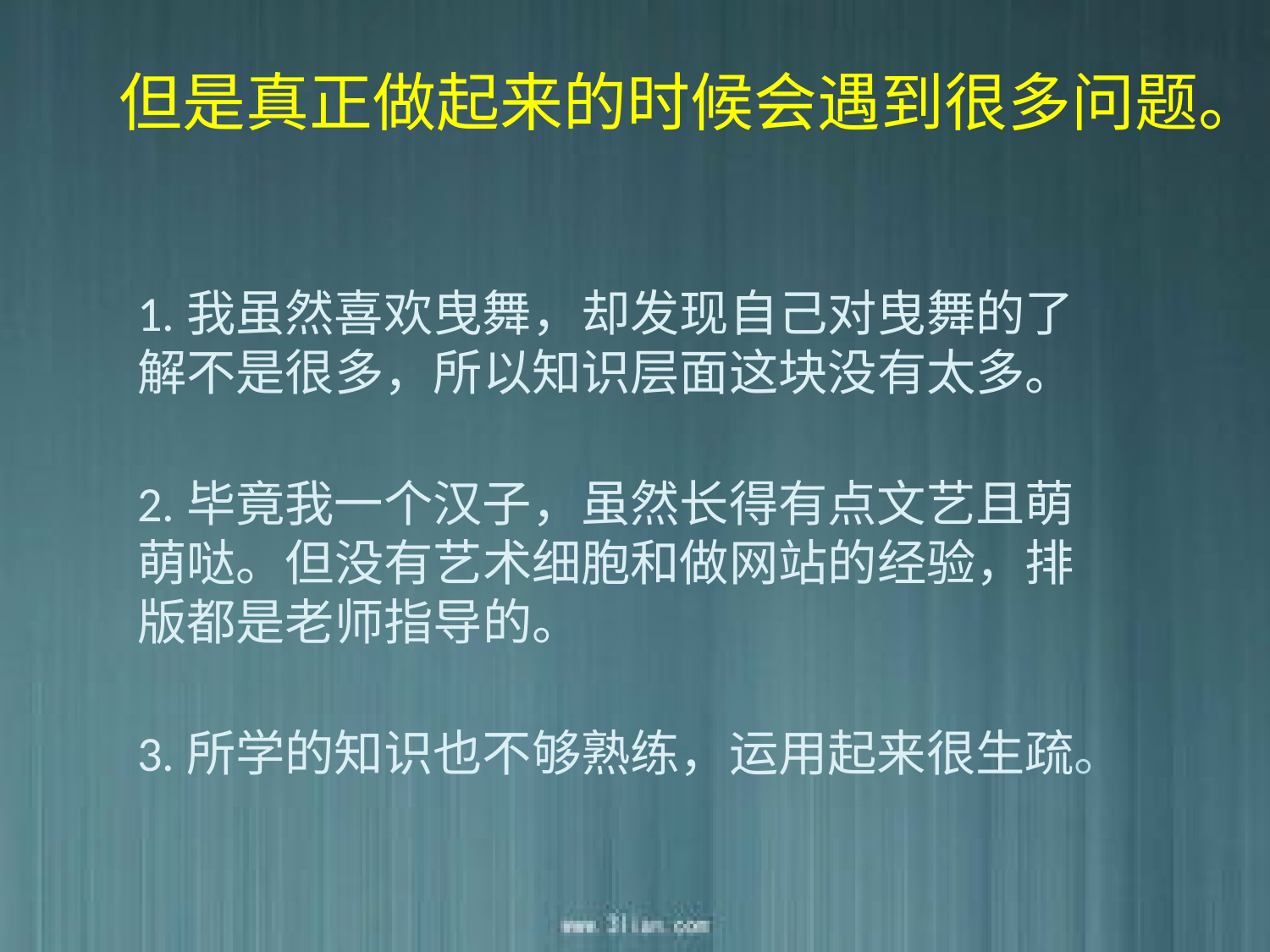

但是真正做起来的时候会遇到很多问题。
1.我虽然喜欢曳舞，却发现自己对曳舞的了解不是很多，所以知识层面这块没有太多。
2.毕竟我一个汉子，虽然长得有点文艺且萌萌哒。但没有艺术细胞和做网站的经验，排版都是老师指导的。
3.所学的知识也不够熟练，运用起来很生疏。